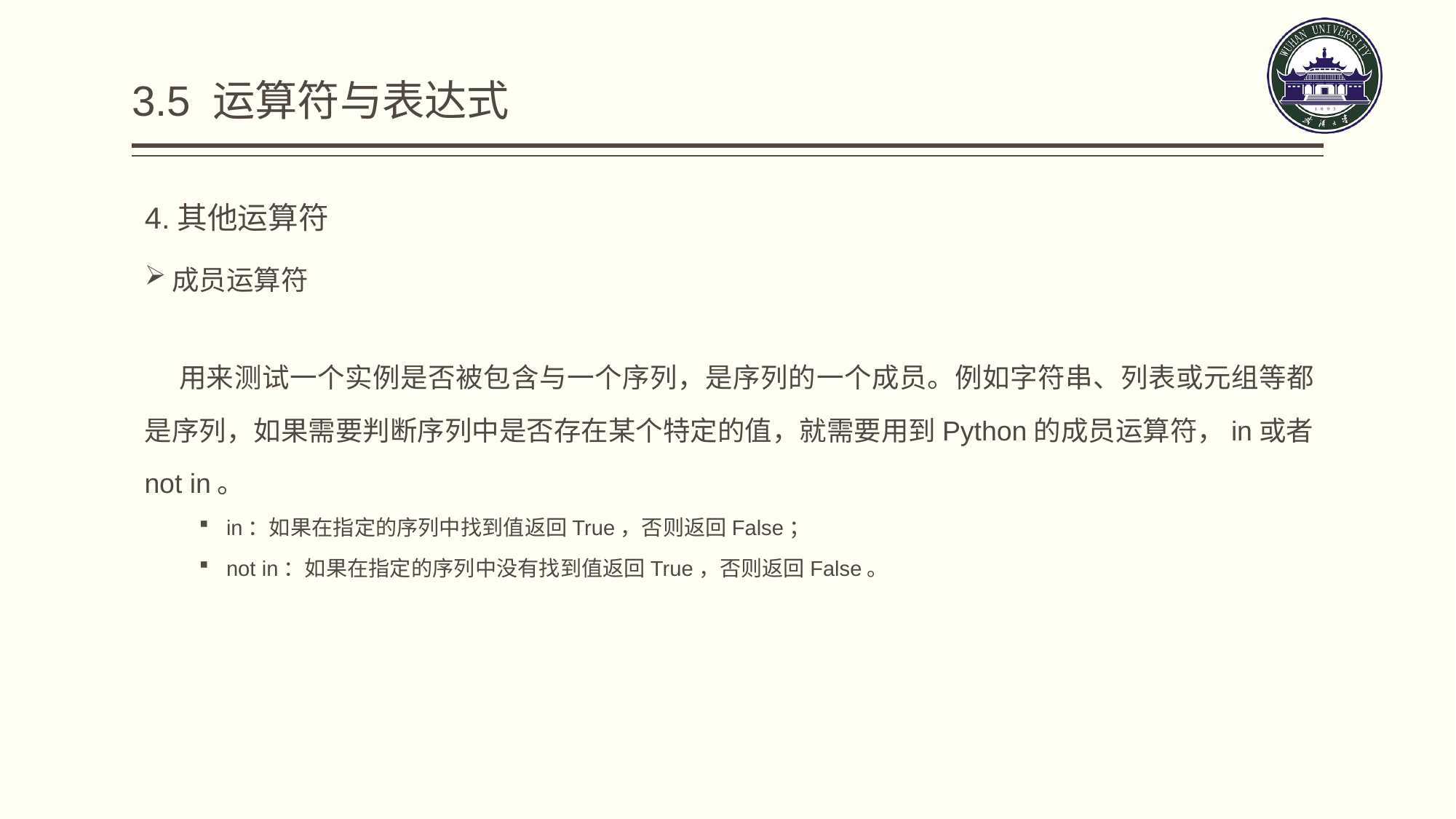

3.5 运算符与表达式
4.其他运算符
成员运算符
    用来测试一个实例是否被包含与一个序列，是序列的一个成员。例如字符串、列表或元组等都是序列，如果需要判断序列中是否存在某个特定的值，就需要用到Python的成员运算符，in或者not in。
in：如果在指定的序列中找到值返回True，否则返回False；
not in：如果在指定的序列中没有找到值返回True，否则返回False。